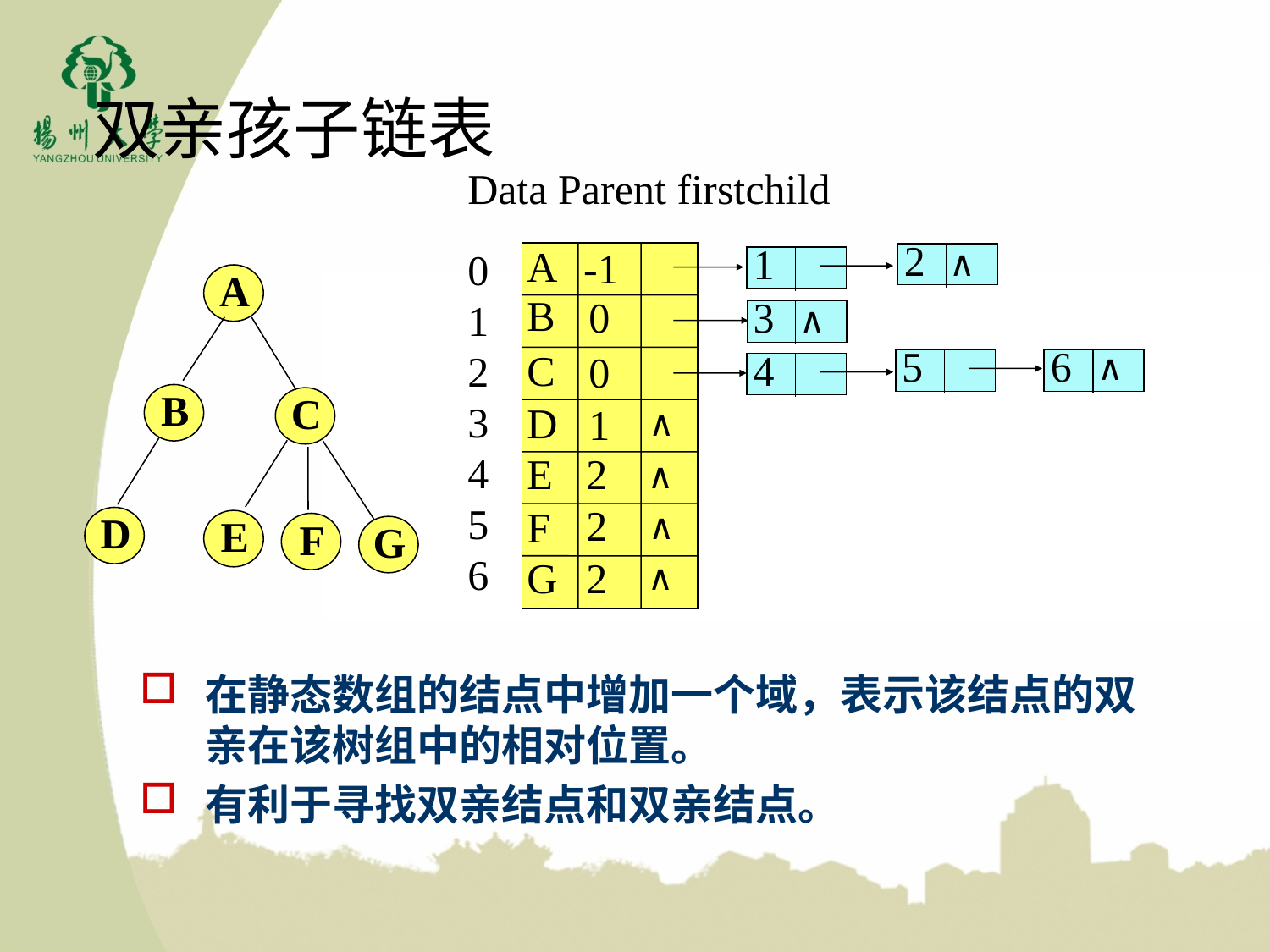

双亲孩子链表
Data Parent firstchild
2
1
A
∧
-1
0
1
2
3
4
5
6

B
0
3
∧

5
6
4
C
∧
0

D
1
∧

E
2
∧

2
F
∧

G
2
∧

A

B

C

D

E

F

G

在静态数组的结点中增加一个域，表示该结点的双亲在该树组中的相对位置。
有利于寻找双亲结点和双亲结点。